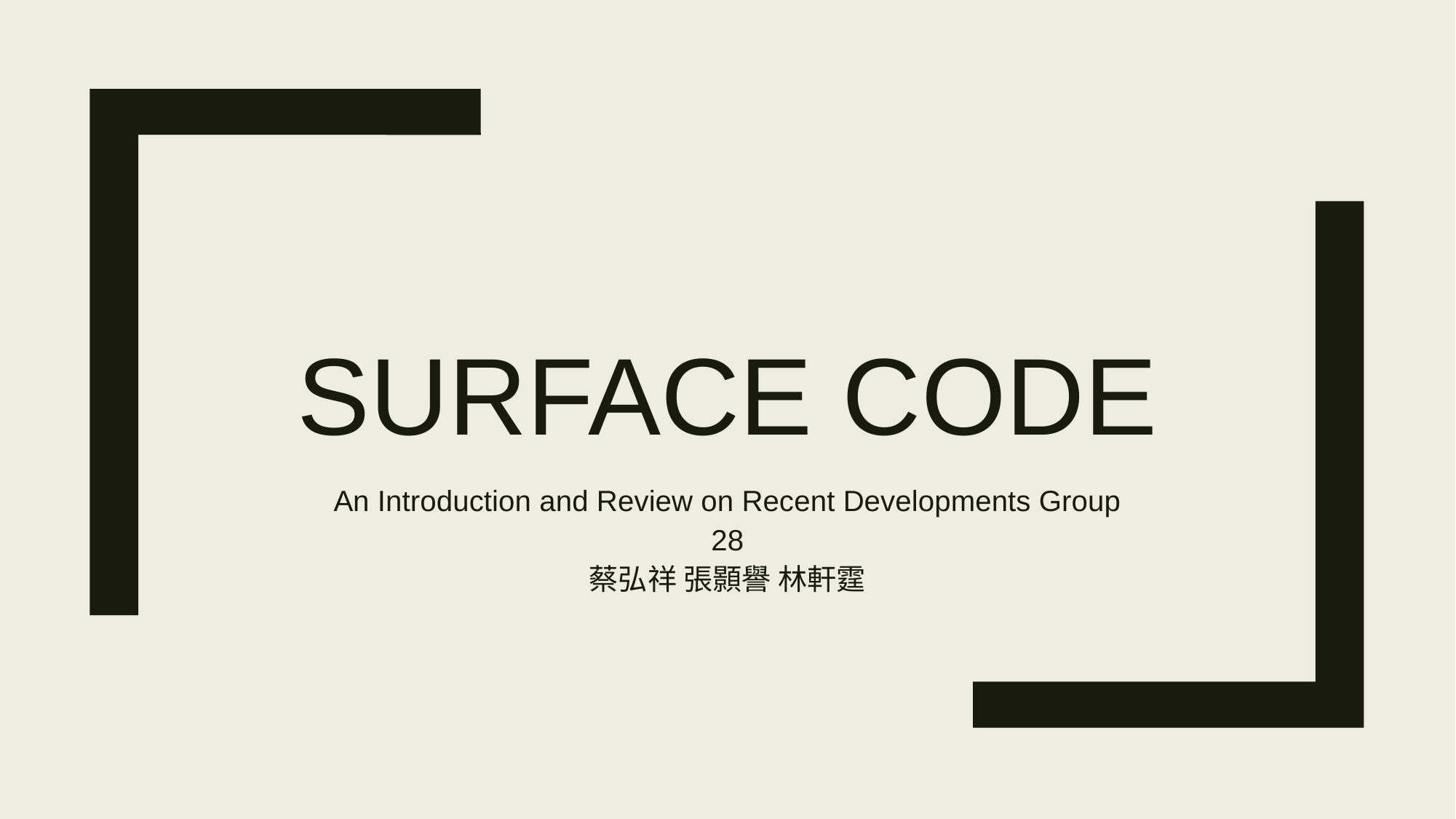

# Surface code
An Introduction and Review on Recent Developments Group 28
蔡弘祥 張顥譽 林軒霆